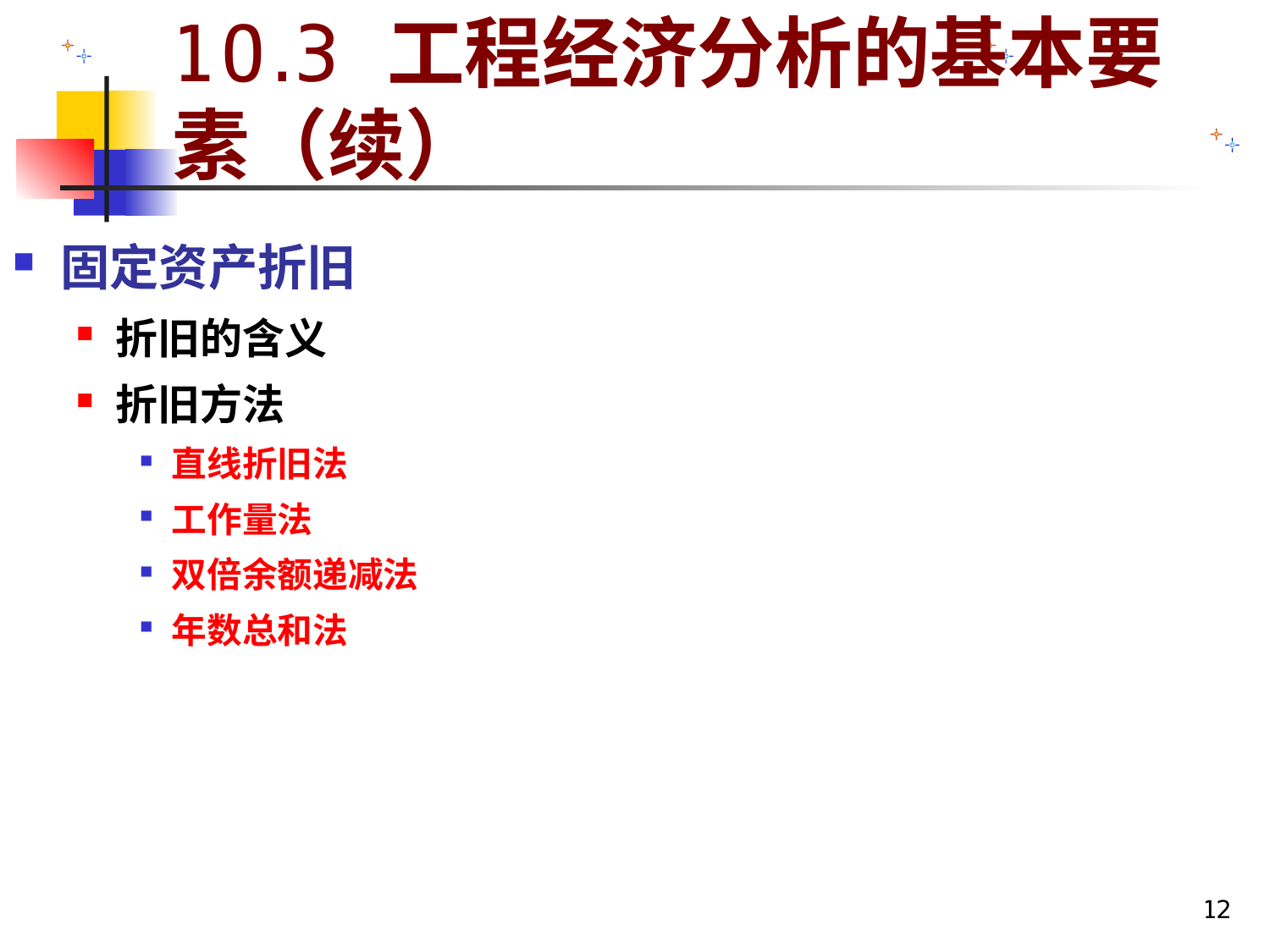

# 10.3 工程经济分析的基本要素（续）
固定资产折旧
折旧的含义
折旧方法
直线折旧法
工作量法
双倍余额递减法
年数总和法
12